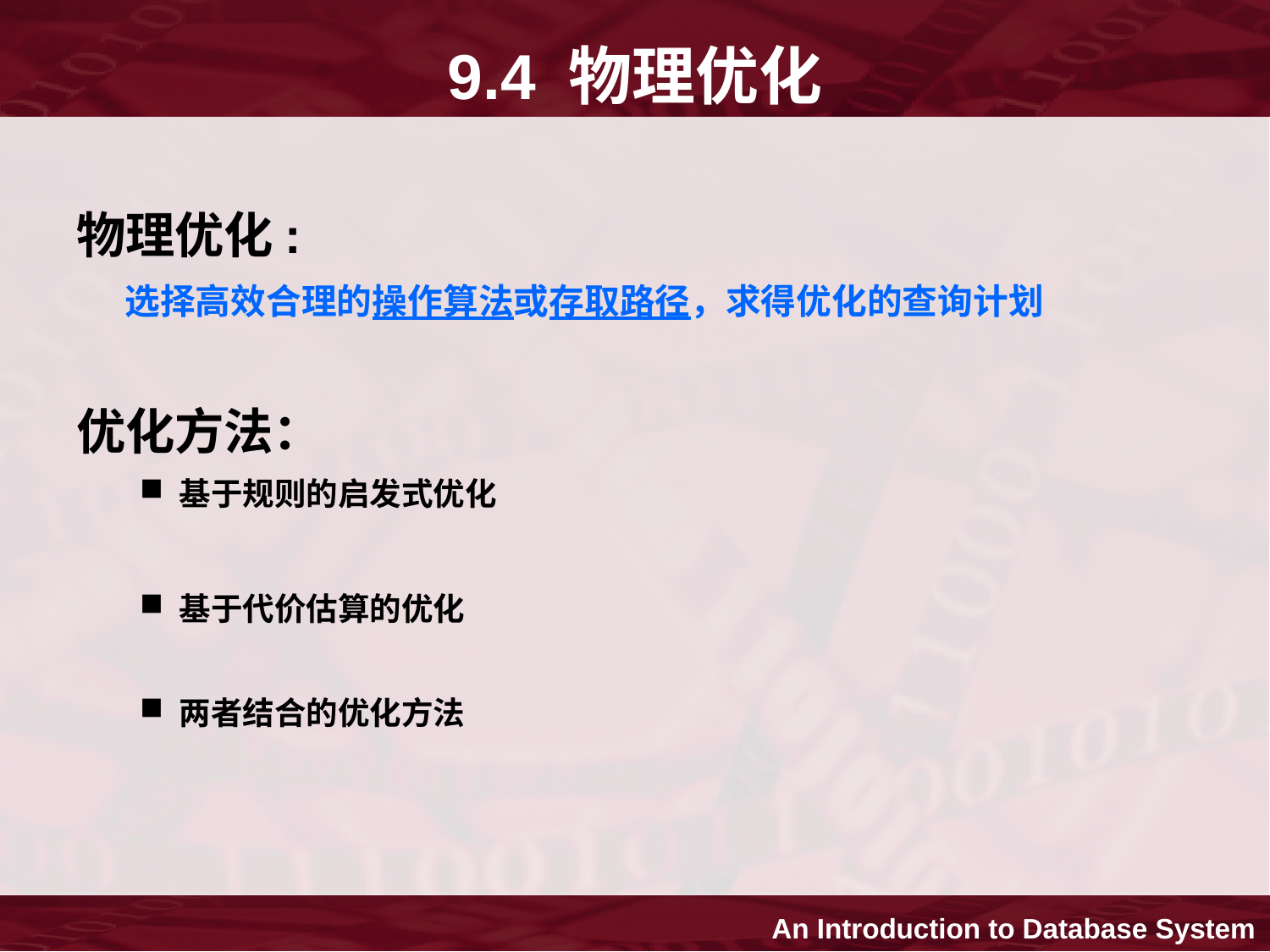

# 9.4 物理优化
物理优化:
     选择高效合理的操作算法或存取路径，求得优化的查询计划

优化方法：
基于规则的启发式优化

基于代价估算的优化

两者结合的优化方法